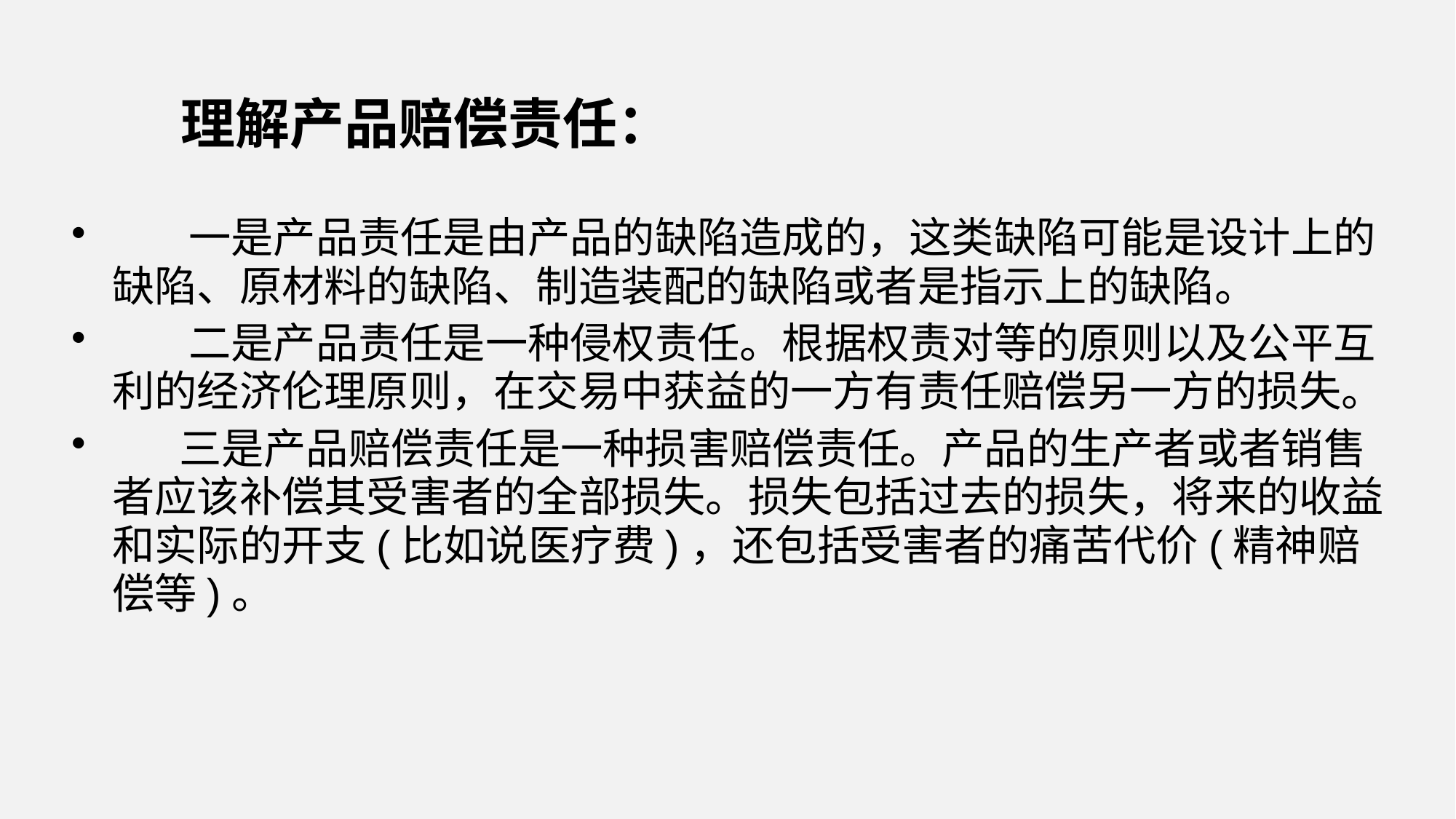

理解产品赔偿责任：
       一是产品责任是由产品的缺陷造成的，这类缺陷可能是设计上的缺陷、原材料的缺陷、制造装配的缺陷或者是指示上的缺陷。
       二是产品责任是一种侵权责任。根据权责对等的原则以及公平互利的经济伦理原则，在交易中获益的一方有责任赔偿另一方的损失。
      三是产品赔偿责任是一种损害赔偿责任。产品的生产者或者销售者应该补偿其受害者的全部损失。损失包括过去的损失，将来的收益和实际的开支(比如说医疗费)，还包括受害者的痛苦代价(精神赔偿等)。